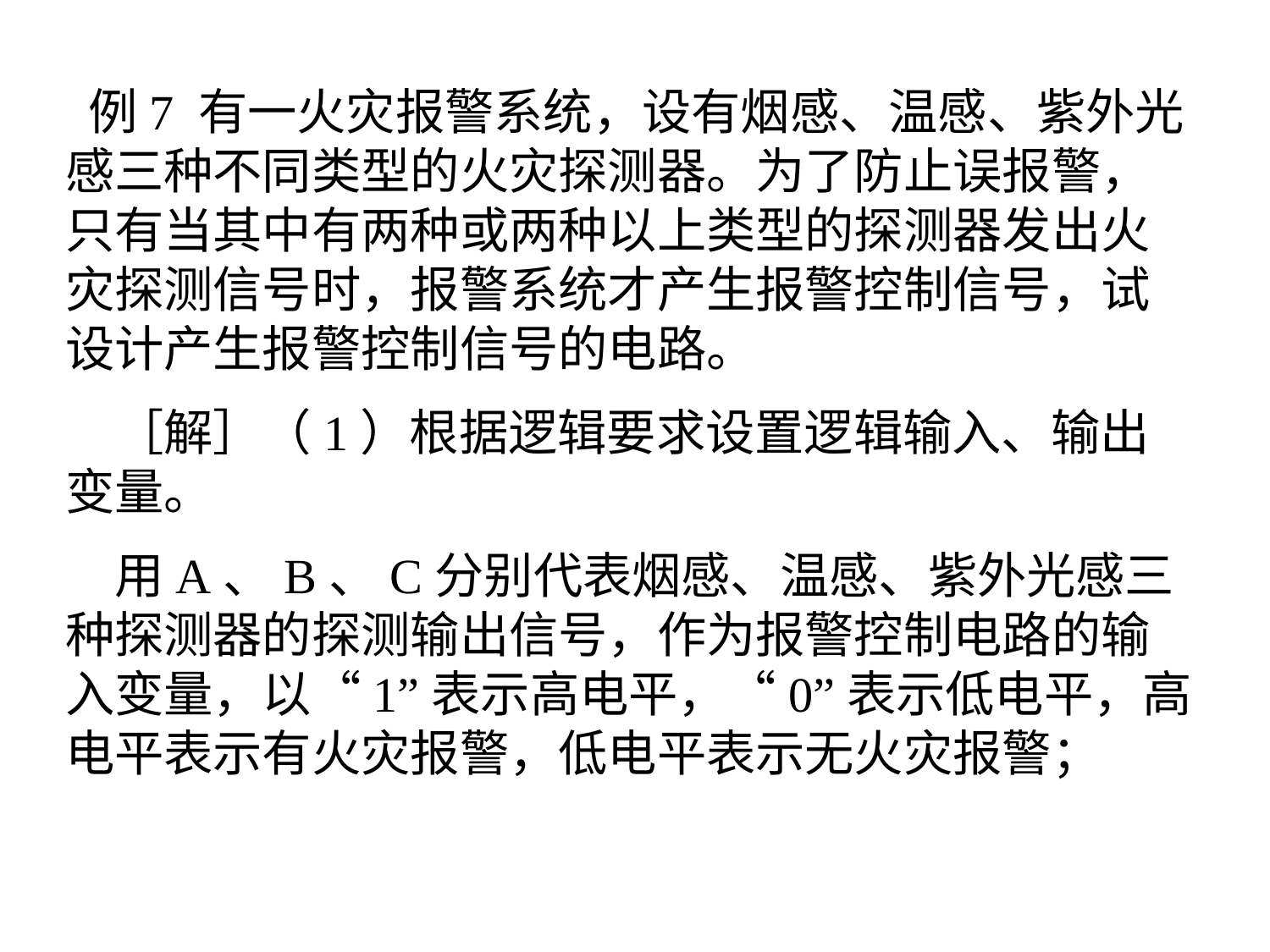

例7 有一火灾报警系统，设有烟感、温感、紫外光感三种不同类型的火灾探测器。为了防止误报警，只有当其中有两种或两种以上类型的探测器发出火灾探测信号时，报警系统才产生报警控制信号，试设计产生报警控制信号的电路。
　［解］（1）根据逻辑要求设置逻辑输入、输出变量。
　用A、B、C分别代表烟感、温感、紫外光感三种探测器的探测输出信号，作为报警控制电路的输入变量，以“1”表示高电平，“0”表示低电平，高电平表示有火灾报警，低电平表示无火灾报警；